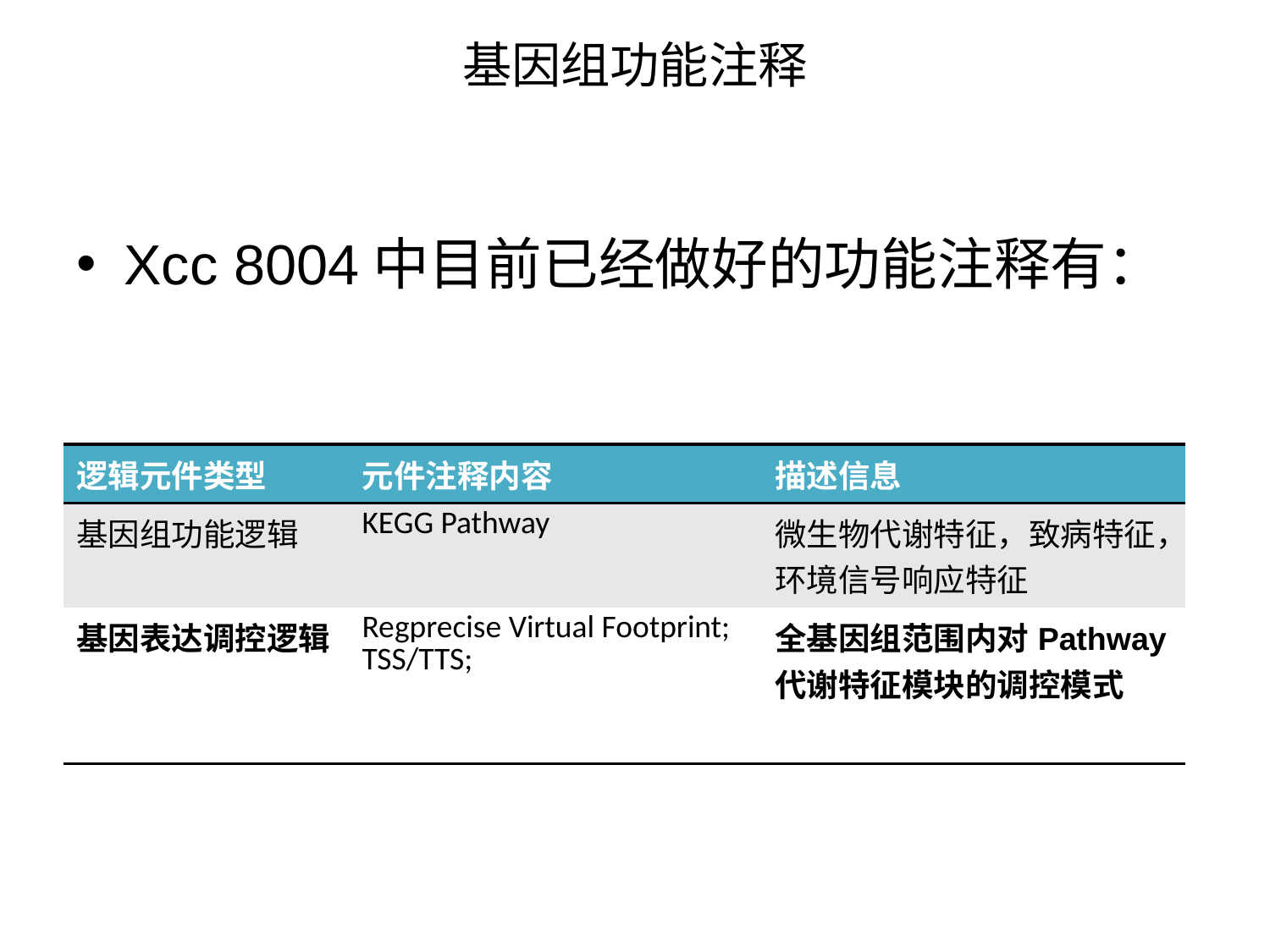

# 基因组功能注释
Xcc 8004中目前已经做好的功能注释有：

| 逻辑元件类型 | 元件注释内容 | 描述信息 |
| --- | --- | --- |
| 基因组功能逻辑 | KEGG Pathway | 微生物代谢特征，致病特征，环境信号响应特征 |
| 基因表达调控逻辑 | Regprecise Virtual Footprint; TSS/TTS; | 全基因组范围内对Pathway代谢特征模块的调控模式 |